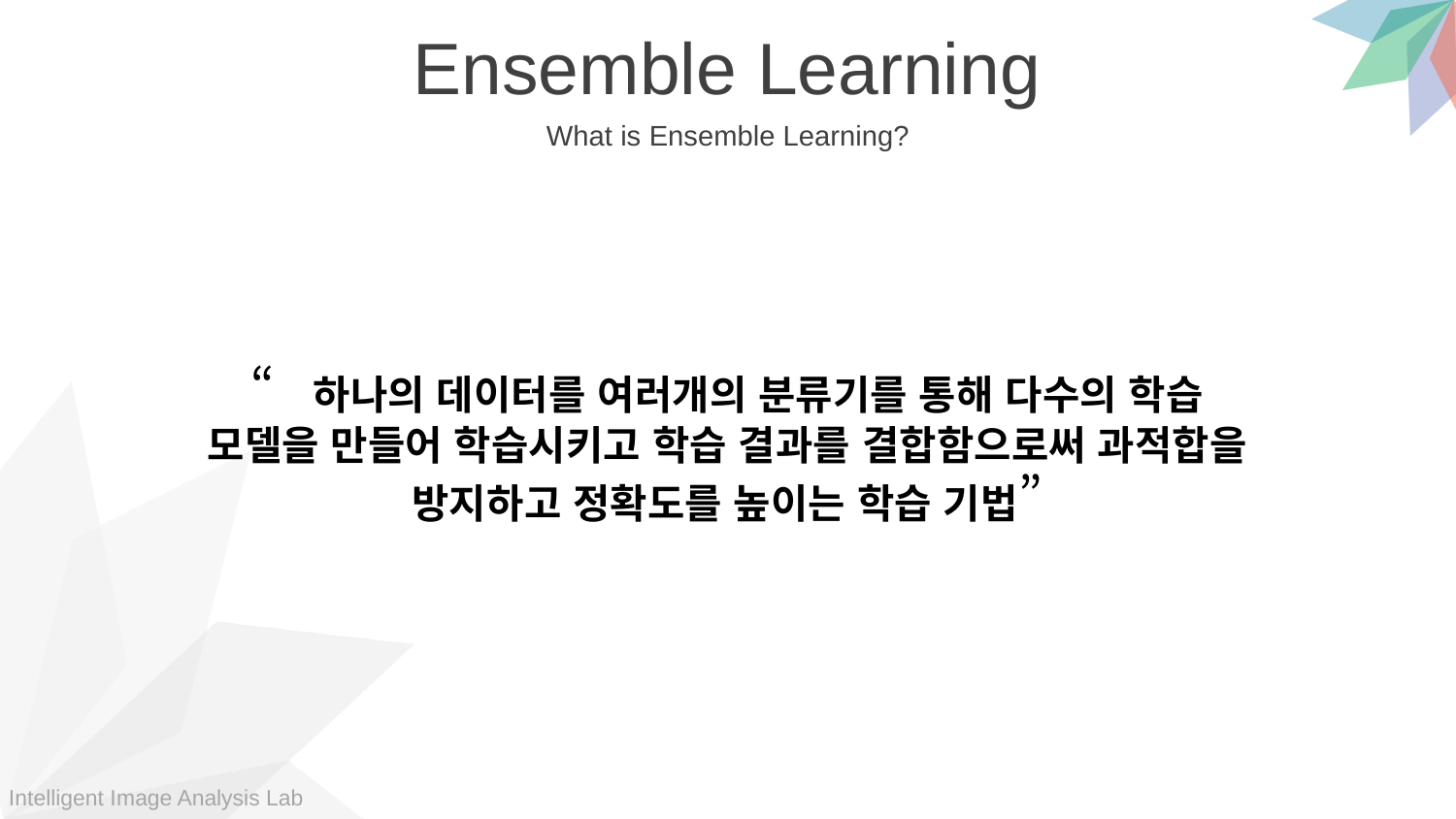

Ensemble Learning
What is Ensemble Learning?
“하나의 데이터를 여러개의 분류기를 통해 다수의 학습 모델을 만들어 학습시키고 학습 결과를 결합함으로써 과적합을 방지하고 정확도를 높이는 학습 기법”